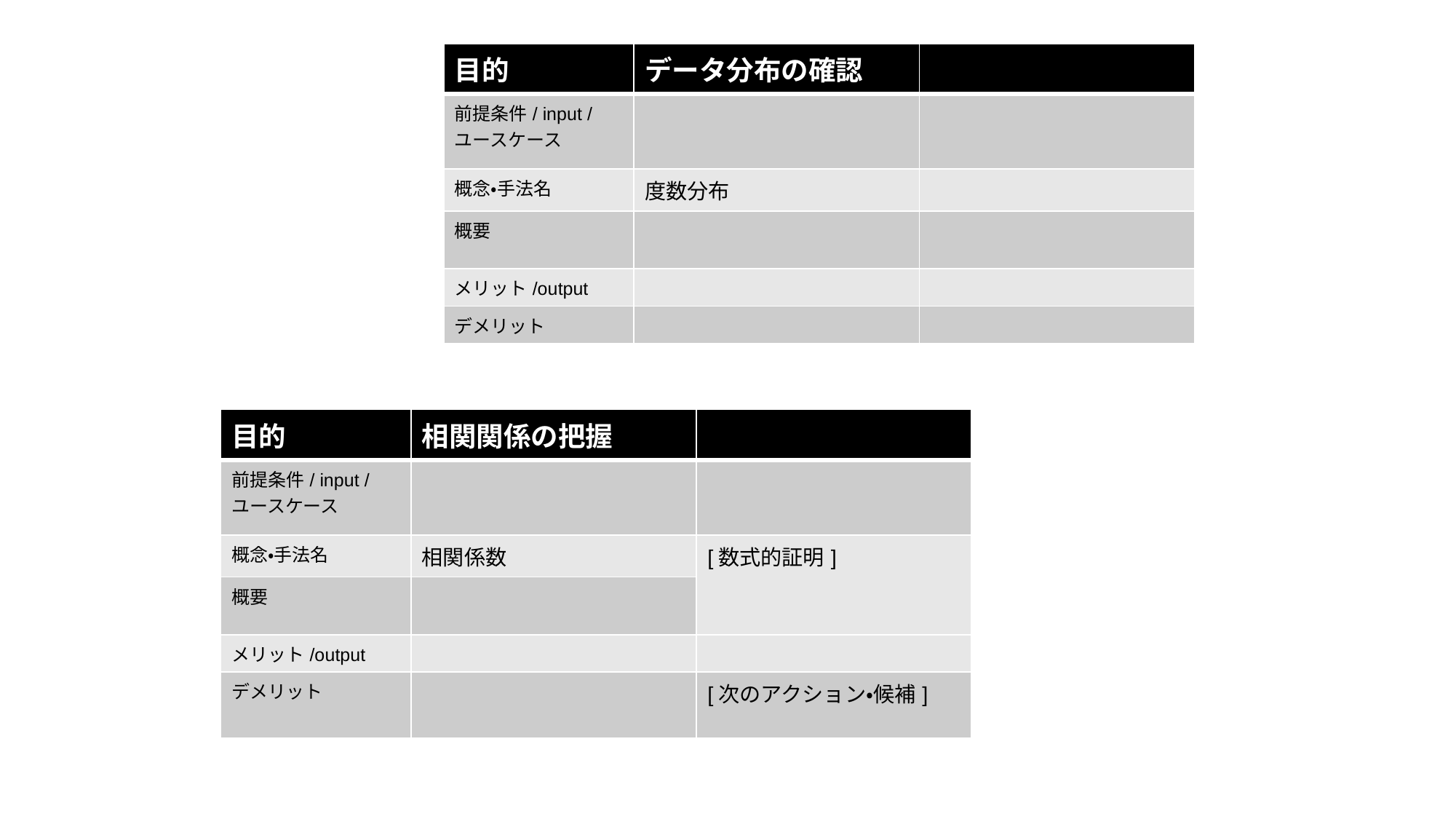

| 目的 | データ分布の確認 |  |
| --- | --- | --- |
| 前提条件/ input / ユースケース |  |  |
| 概念・手法名 | 度数分布 |  |
| 概要 |  |  |
| メリット/output |  |  |
| デメリット |  |  |
| 目的 | 相関関係の把握 |  |
| --- | --- | --- |
| 前提条件/ input / ユースケース |  |  |
| 概念・手法名 | 相関係数 | [数式的証明] |
| 概要 |  |  |
| メリット/output |  |  |
| デメリット |  | [次のアクション・候補] |